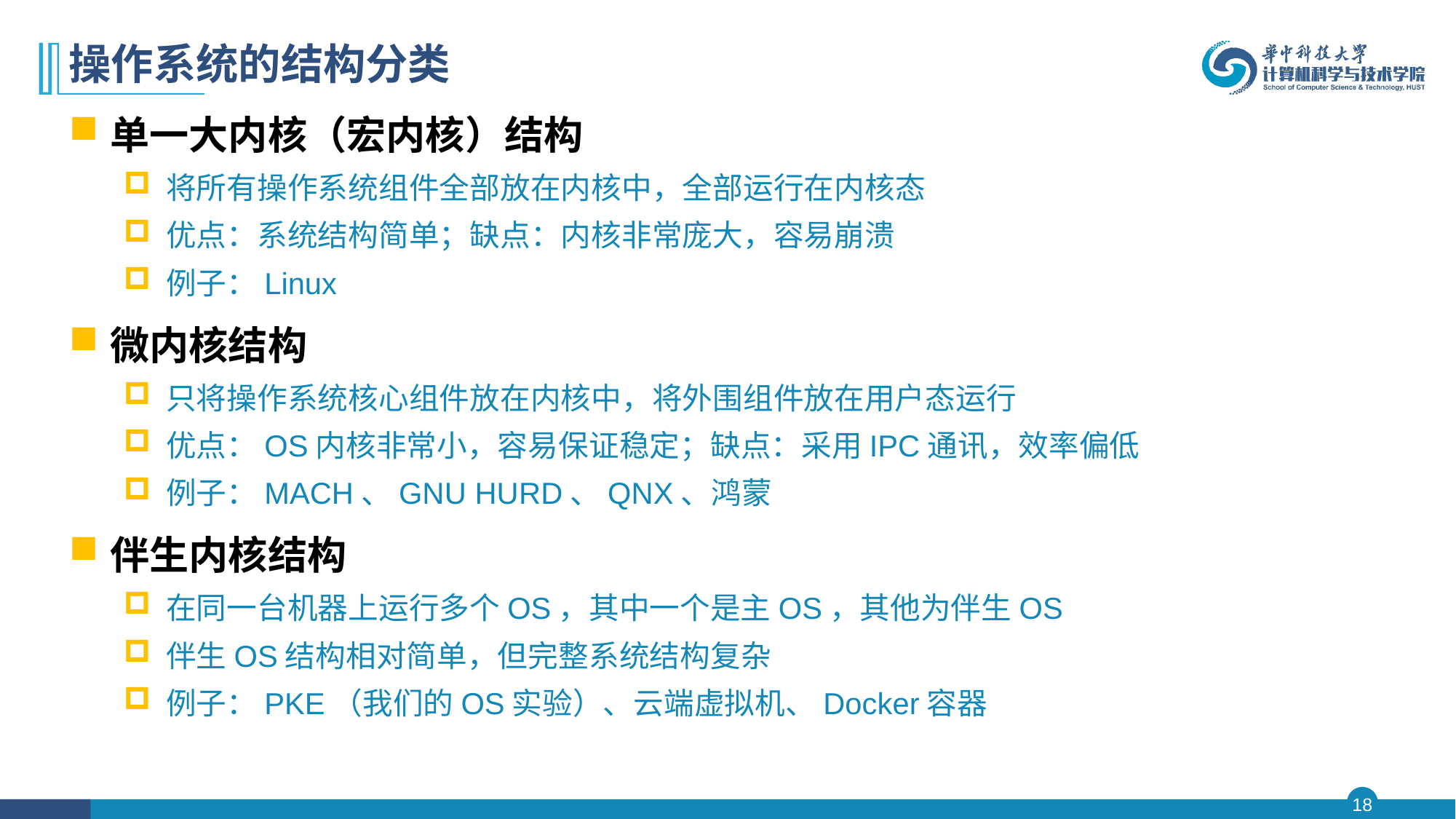

# 操作系统的结构分类
单一大内核（宏内核）结构
将所有操作系统组件全部放在内核中，全部运行在内核态
优点：系统结构简单；缺点：内核非常庞大，容易崩溃
例子：Linux
微内核结构
只将操作系统核心组件放在内核中，将外围组件放在用户态运行
优点：OS内核非常小，容易保证稳定；缺点：采用IPC通讯，效率偏低
例子：MACH、GNU HURD、QNX、鸿蒙
伴生内核结构
在同一台机器上运行多个OS，其中一个是主OS，其他为伴生OS
伴生OS结构相对简单，但完整系统结构复杂
例子：PKE（我们的OS实验）、云端虚拟机、Docker容器